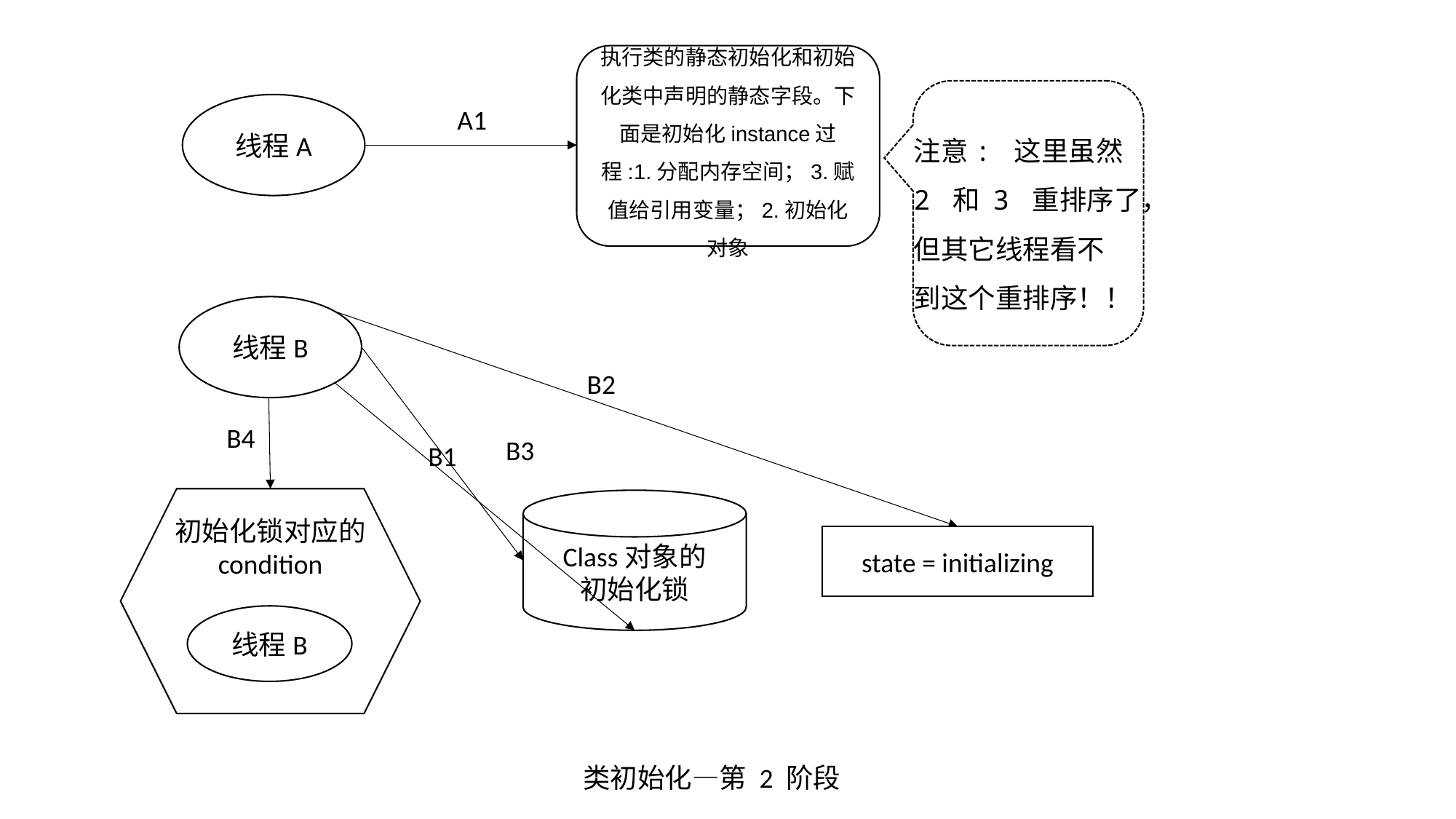

执行类的静态初始化和初始化类中声明的静态字段。下面是初始化instance过程:1.分配内存空间；3.赋值给引用变量；2.初始化对象
线程A
A1

注意: 这里虽然
2 和 3 重排序了，
但其它线程看不
到这个重排序！！
线程B
B2
B4
B3
B1

Class对象的
初始化锁
初始化锁对应的
       condition
state = initializing
线程B
类初始化—第 2 阶段